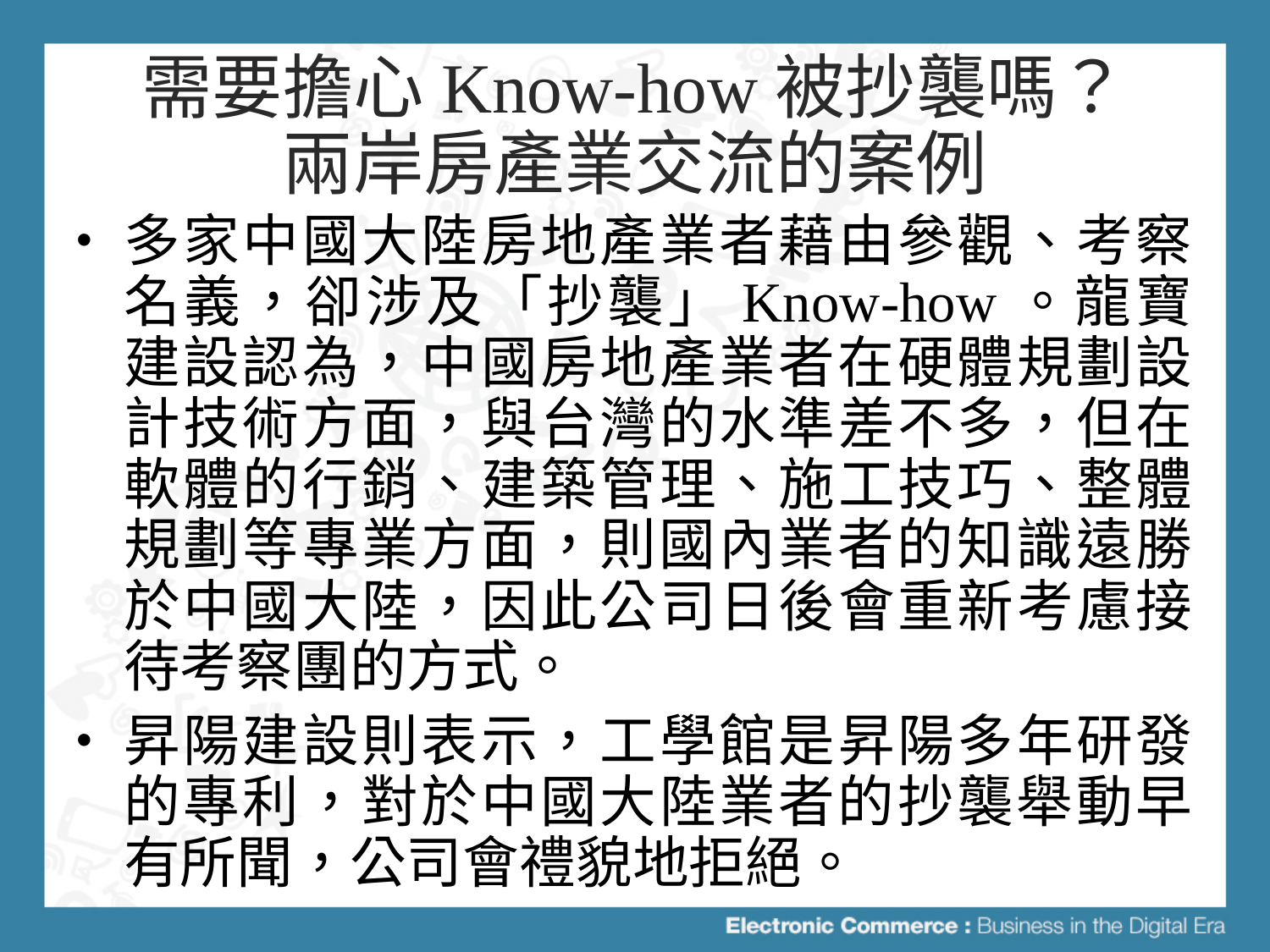

# 需要擔心Know-how被抄襲嗎？ 兩岸房產業交流的案例
多家中國大陸房地產業者藉由參觀、考察名義，卻涉及「抄襲」Know-how。龍寶建設認為，中國房地產業者在硬體規劃設計技術方面，與台灣的水準差不多，但在軟體的行銷、建築管理、施工技巧、整體規劃等專業方面，則國內業者的知識遠勝於中國大陸，因此公司日後會重新考慮接待考察團的方式。
昇陽建設則表示，工學館是昇陽多年研發的專利，對於中國大陸業者的抄襲舉動早有所聞，公司會禮貌地拒絕。